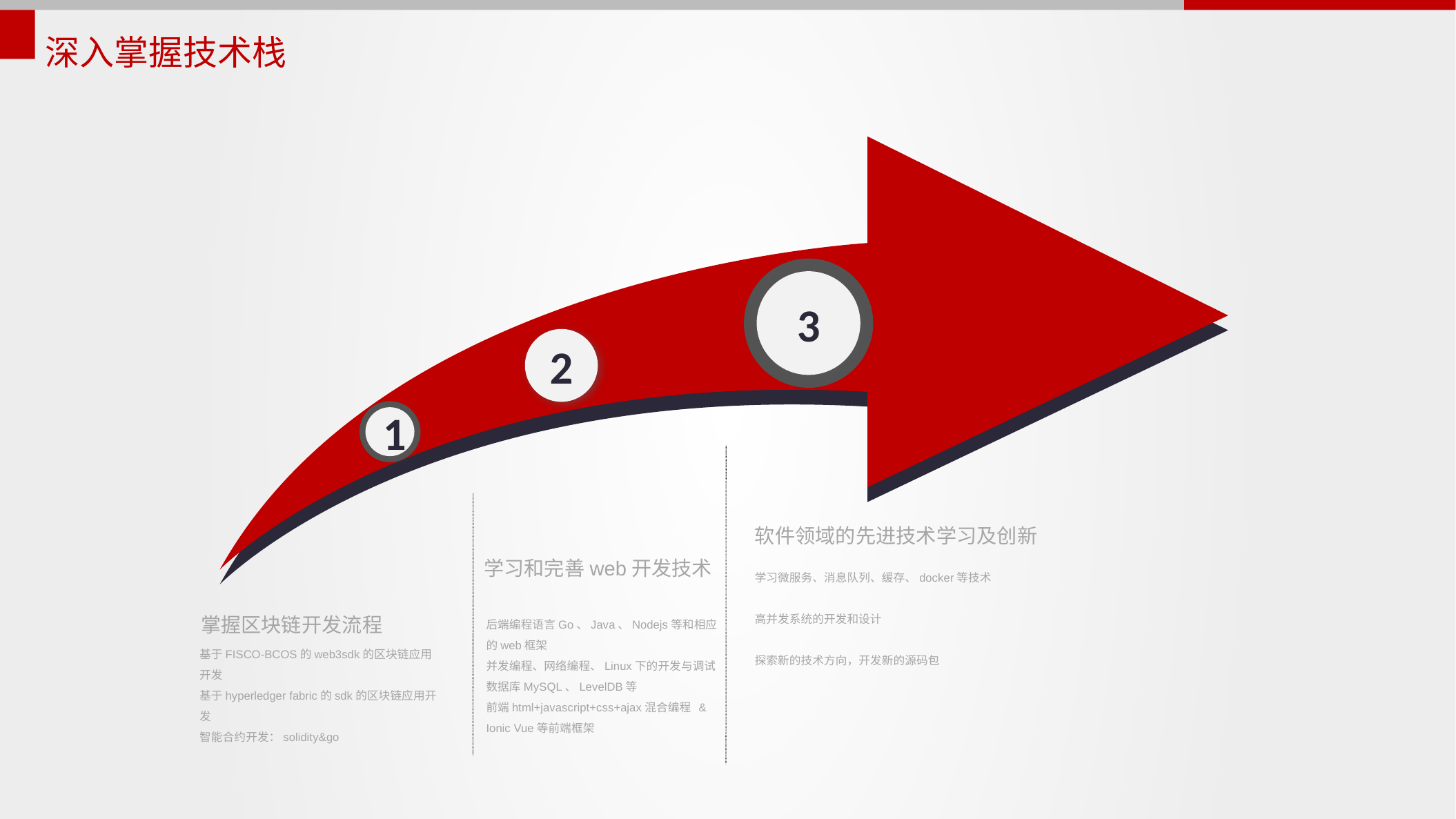

深入掌握技术栈

3

2

1
软件领域的先进技术学习及创新

学习微服务、消息队列、缓存、docker等技术

高并发系统的开发和设计

探索新的技术方向，开发新的源码包
学习和完善web开发技术
掌握区块链开发流程
后端编程语言Go、Java、Nodejs等和相应的web框架
并发编程、网络编程、Linux下的开发与调试
数据库MySQL、LevelDB等
前端html+javascript+css+ajax混合编程  & Ionic Vue等前端框架

基于FISCO-BCOS的web3sdk的区块链应用开发
基于hyperledger fabric的sdk的区块链应用开发
智能合约开发：solidity&go